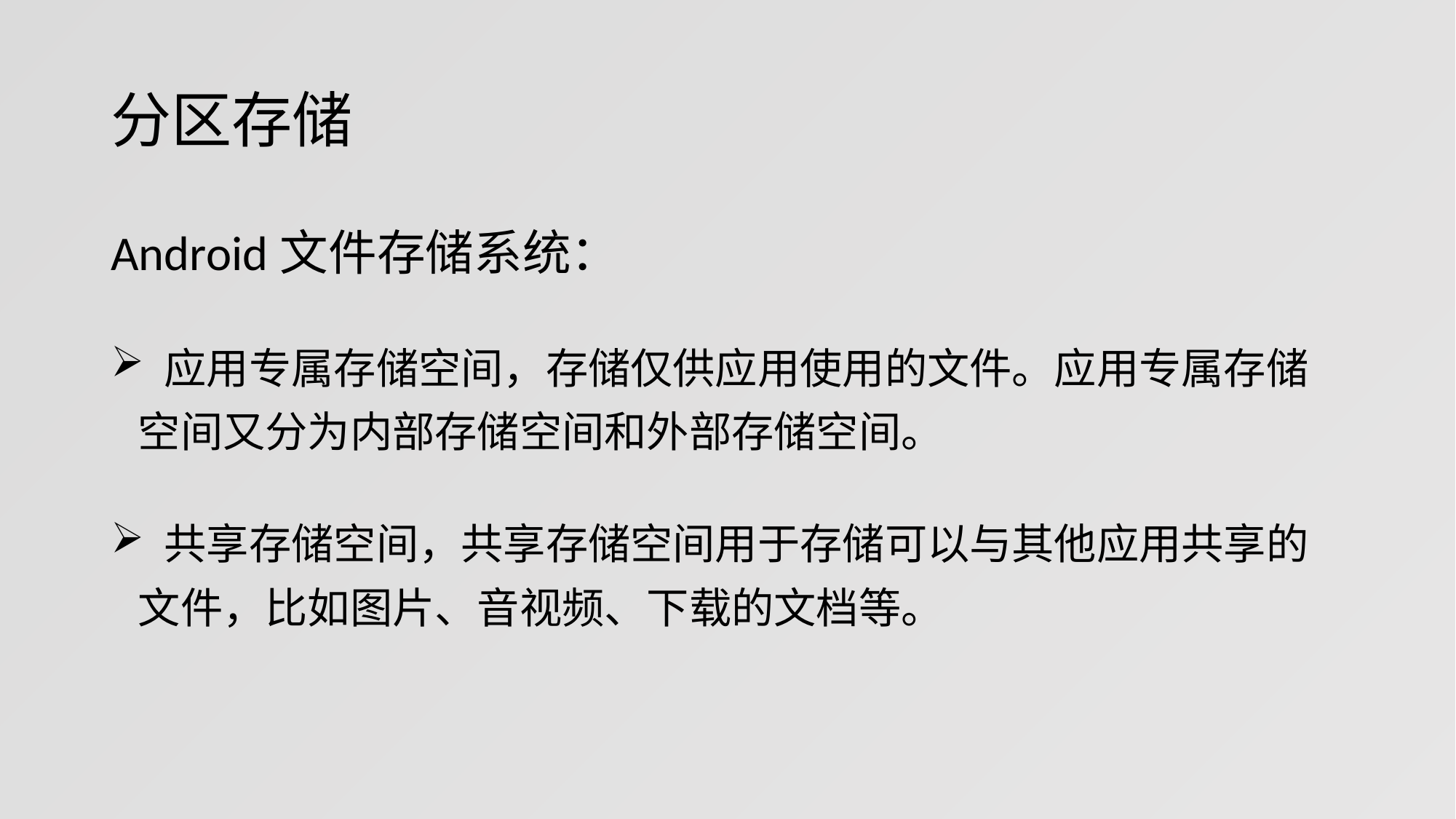

# 分区存储
Android文件存储系统：
 应用专属存储空间，存储仅供应用使用的文件。应用专属存储空间又分为内部存储空间和外部存储空间。
 共享存储空间，共享存储空间用于存储可以与其他应用共享的文件，比如图片、音视频、下载的文档等。